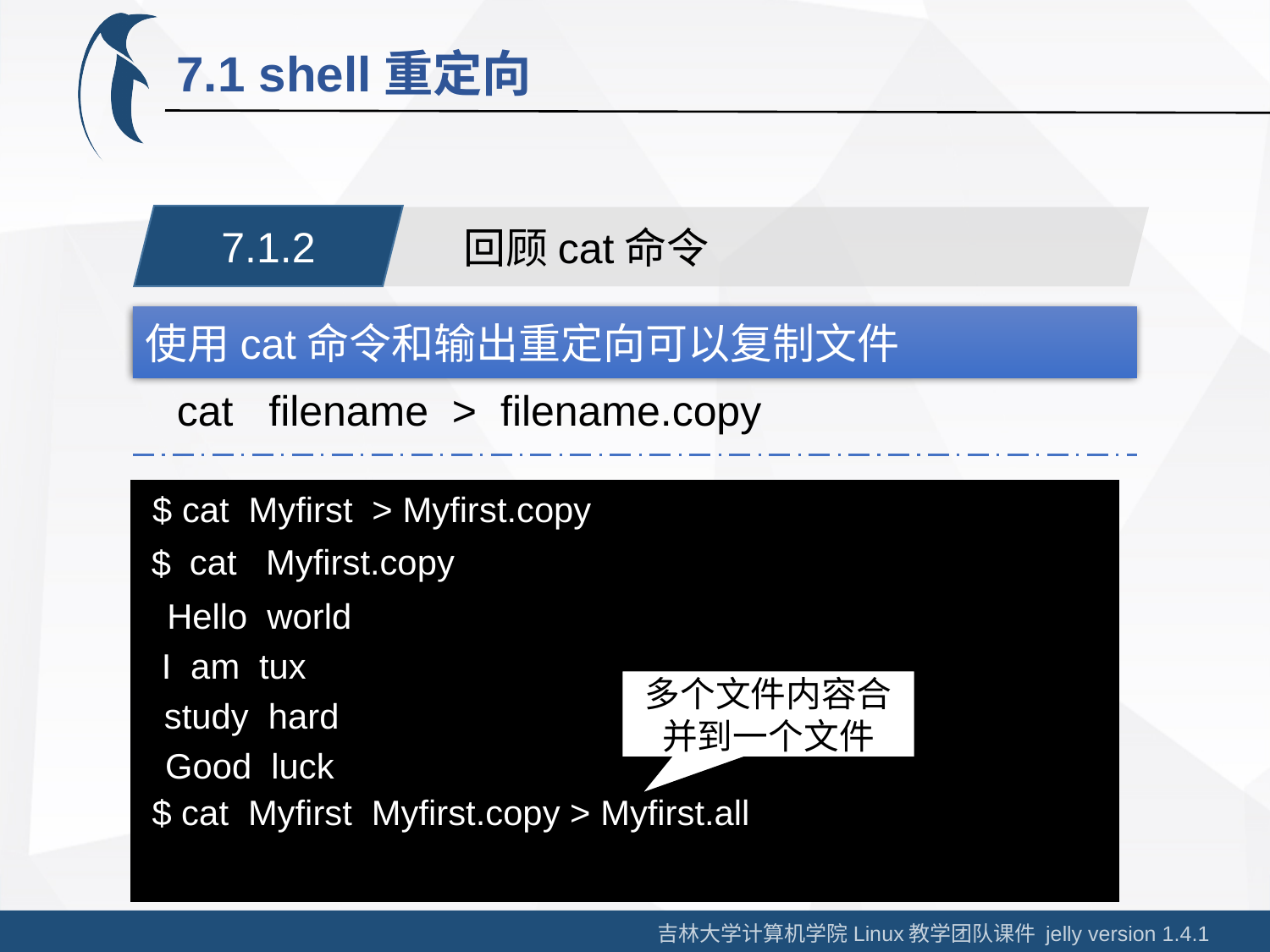

7.1 shell重定向
7.1.2
回顾cat命令
使用cat命令和输出重定向可以复制文件
cat   filename  >  filename.copy

$ cat  Myfirst  > Myfirst.copy
cat   Myfirst.copy
$
Hello  world
I  am  tux
多个文件内容合并到一个文件
study  hard
Good  luck
$ cat  Myfirst  Myfirst.copy > Myfirst.all